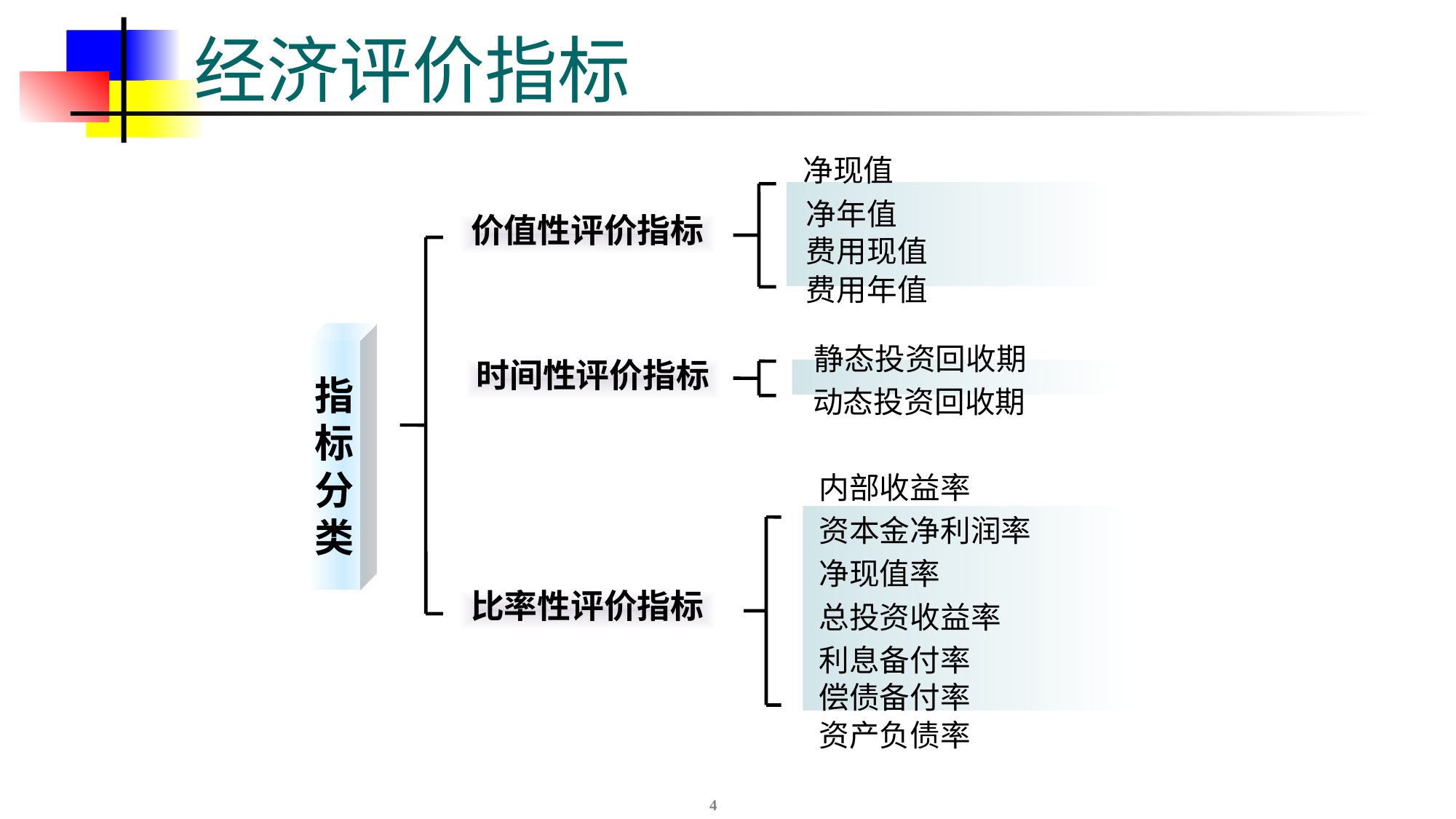

# 经济评价指标
净现值
净年值
费用现值
费用年值

价值性评价指标

指
标
分
类
静态投资回收期
动态投资回收期
时间性评价指标

内部收益率
资本金净利润率
净现值率
总投资收益率
利息备付率
偿债备付率
资产负债率

比率性评价指标
4